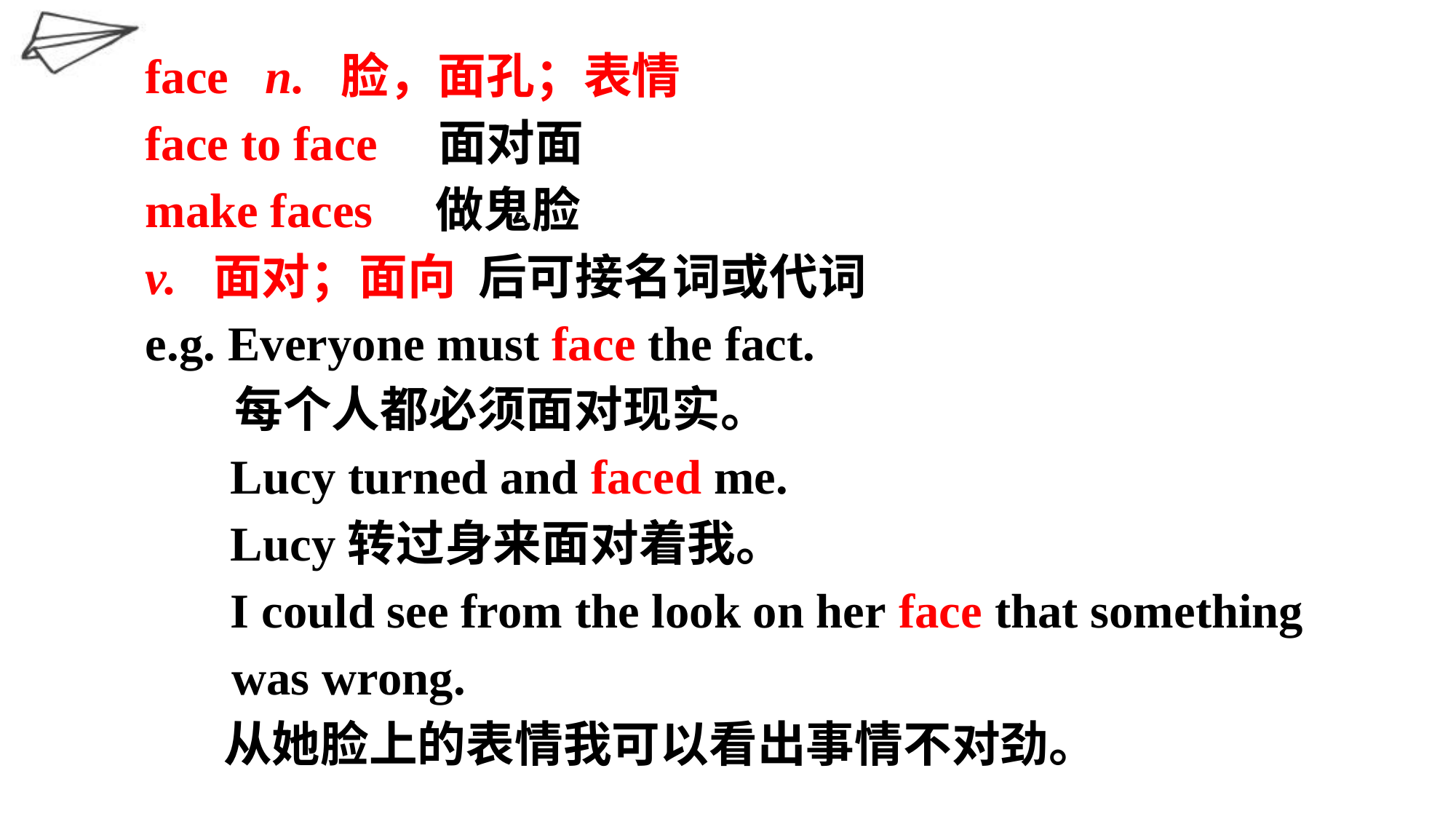

face   n.  脸，面孔；表情
face to face    面对面
make faces    做鬼脸
v.  面对；面向  后可接名词或代词
e.g. Everyone must face the fact.
       每个人都必须面对现实。
       Lucy turned and faced me.
       Lucy转过身来面对着我。
       I could see from the look on her face that something was wrong.
      从她脸上的表情我可以看出事情不对劲。